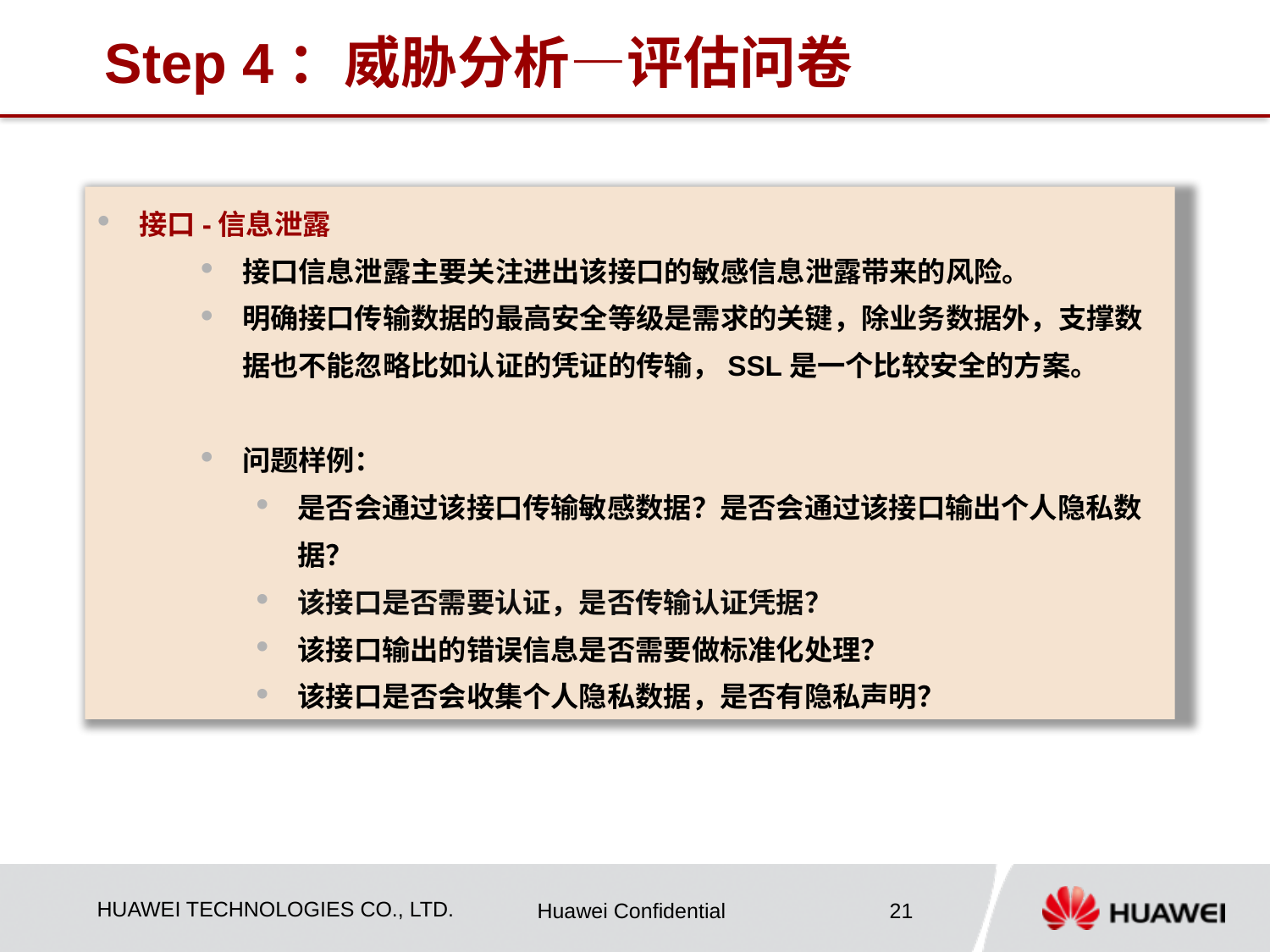

# Step 4：威胁分析—评估问卷
接口-信息泄露
接口信息泄露主要关注进出该接口的敏感信息泄露带来的风险。
明确接口传输数据的最高安全等级是需求的关键，除业务数据外，支撑数据也不能忽略比如认证的凭证的传输，SSL是一个比较安全的方案。

问题样例：
是否会通过该接口传输敏感数据？是否会通过该接口输出个人隐私数据？
该接口是否需要认证，是否传输认证凭据？
该接口输出的错误信息是否需要做标准化处理？
该接口是否会收集个人隐私数据，是否有隐私声明？